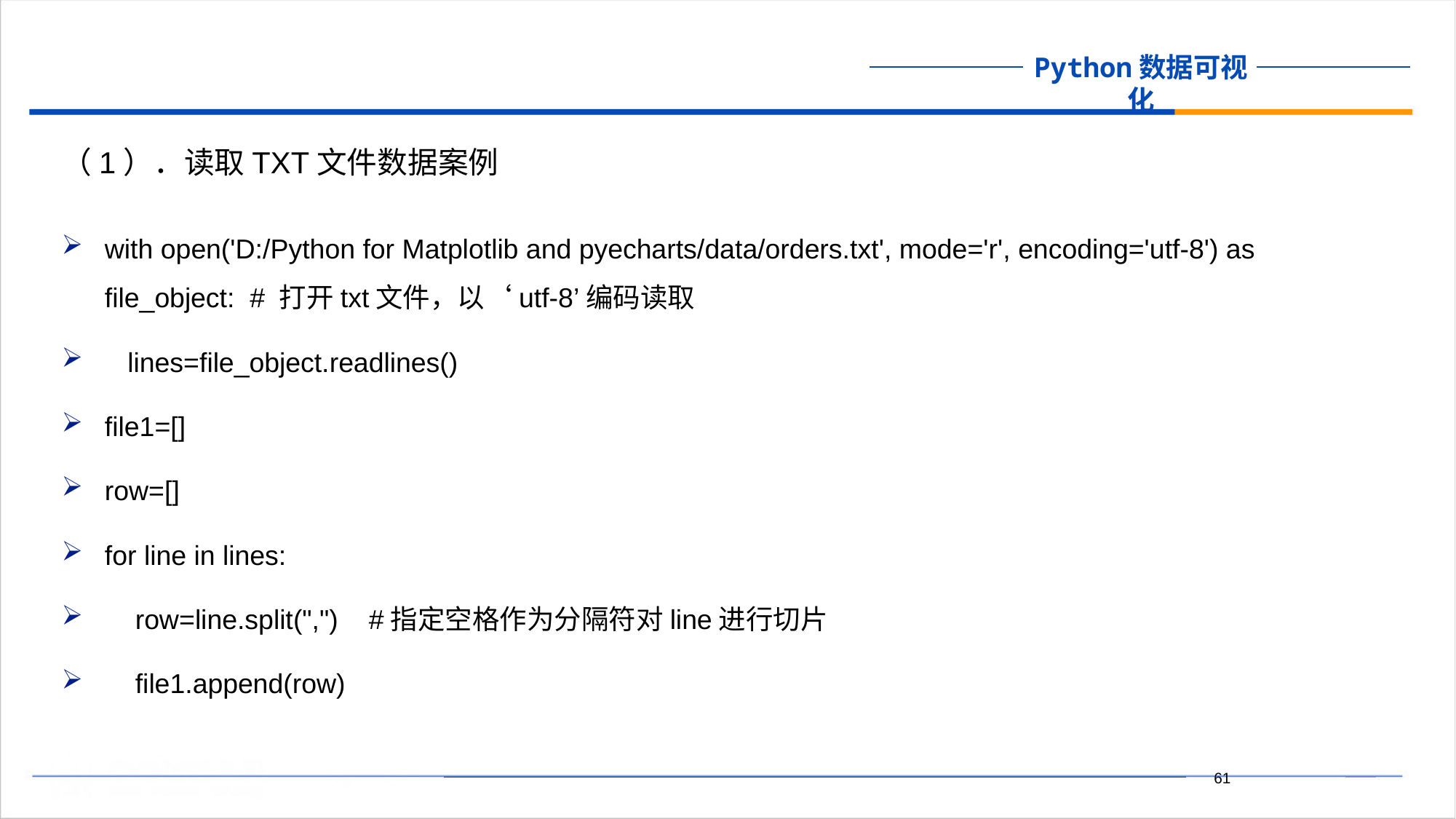

（1）．读取TXT文件数据案例
with open('D:/Python for Matplotlib and pyecharts/data/orders.txt', mode='r', encoding='utf-8') as file_object:  # 打开txt文件，以‘utf-8’编码读取
   lines=file_object.readlines()
file1=[]
row=[]
for line in lines:
    row=line.split(",")    #指定空格作为分隔符对line进行切片
    file1.append(row)